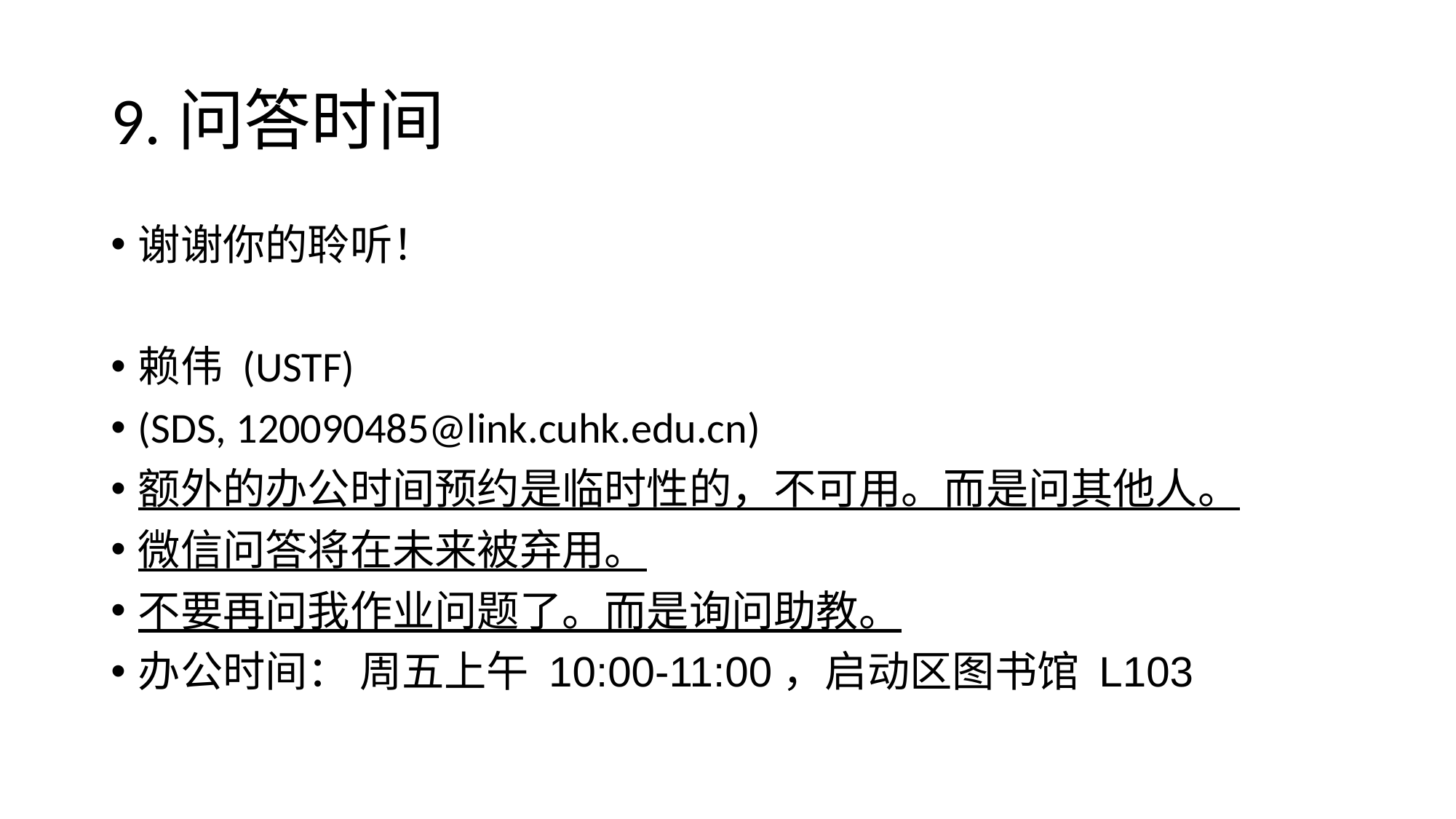

# 9.问答时间
谢谢你的聆听！

赖伟 (USTF)
(SDS, 120090485@link.cuhk.edu.cn)
额外的办公时间预约是临时性的，不可用。而是问其他人。
微信问答将在未来被弃用。
不要再问我作业问题了。而是询问助教。
办公时间： 周五上午 10:00-11:00，启动区图书馆 L103